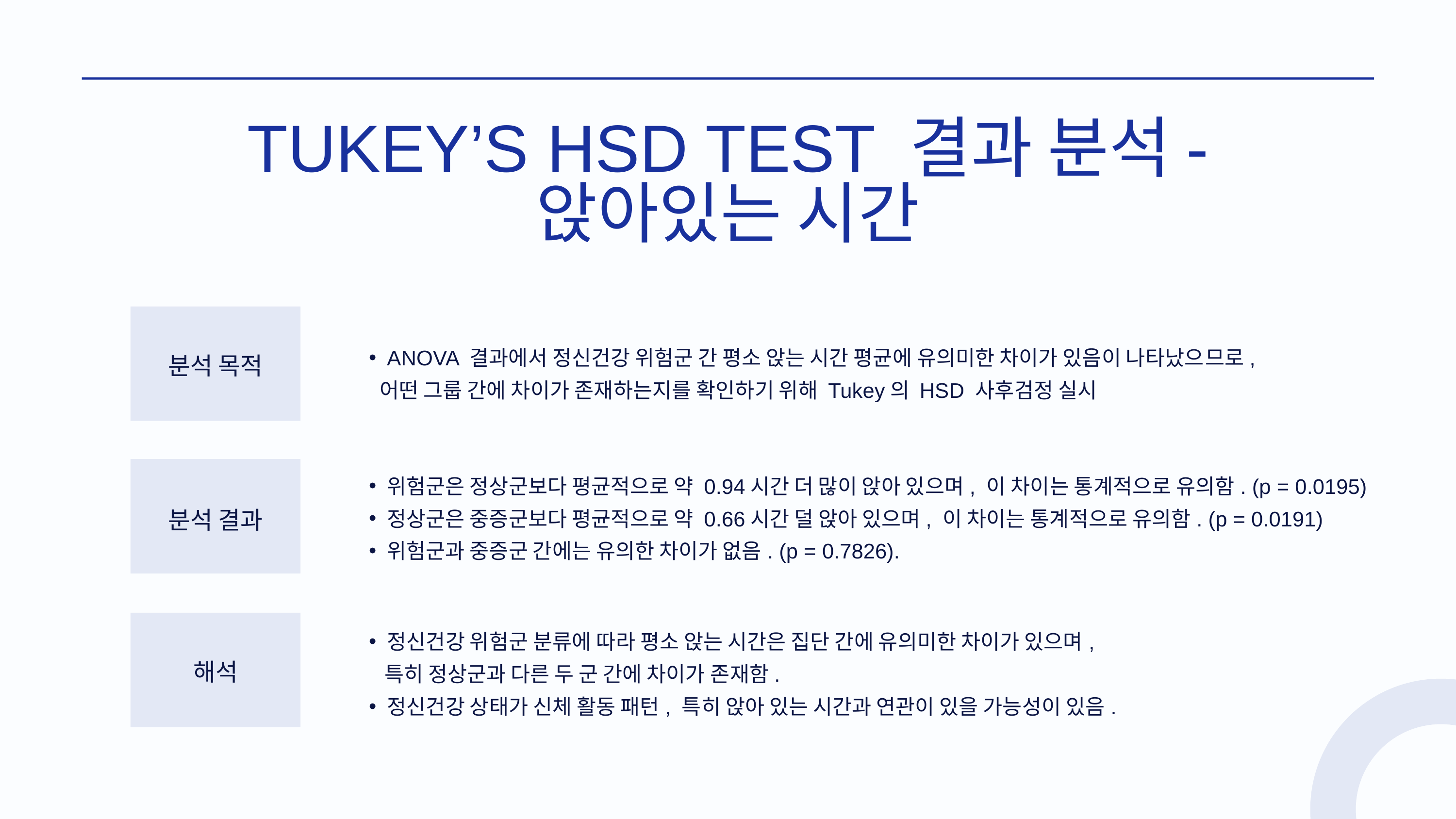

TUKEY’S HSD TEST 결과 분석-
앉아있는 시간

ANOVA 결과에서 정신건강 위험군 간 평소 앉는 시간 평균에 유의미한 차이가 있음이 나타났으므로,
     어떤 그룹 간에 차이가 존재하는지를 확인하기 위해 Tukey의 HSD 사후검정 실시
분석 목적

분석 결과
위험군은 정상군보다 평균적으로 약 0.94시간 더 많이 앉아 있으며, 이 차이는 통계적으로 유의함. (p = 0.0195)
정상군은 중증군보다 평균적으로 약 0.66시간 덜 앉아 있으며, 이 차이는 통계적으로 유의함. (p = 0.0191)
위험군과 중증군 간에는 유의한 차이가 없음. (p = 0.7826).

정신건강 위험군 분류에 따라 평소 앉는 시간은 집단 간에 유의미한 차이가 있으며,
      특히 정상군과 다른 두 군 간에 차이가 존재함.
정신건강 상태가 신체 활동 패턴, 특히 앉아 있는 시간과 연관이 있을 가능성이 있음.
해석